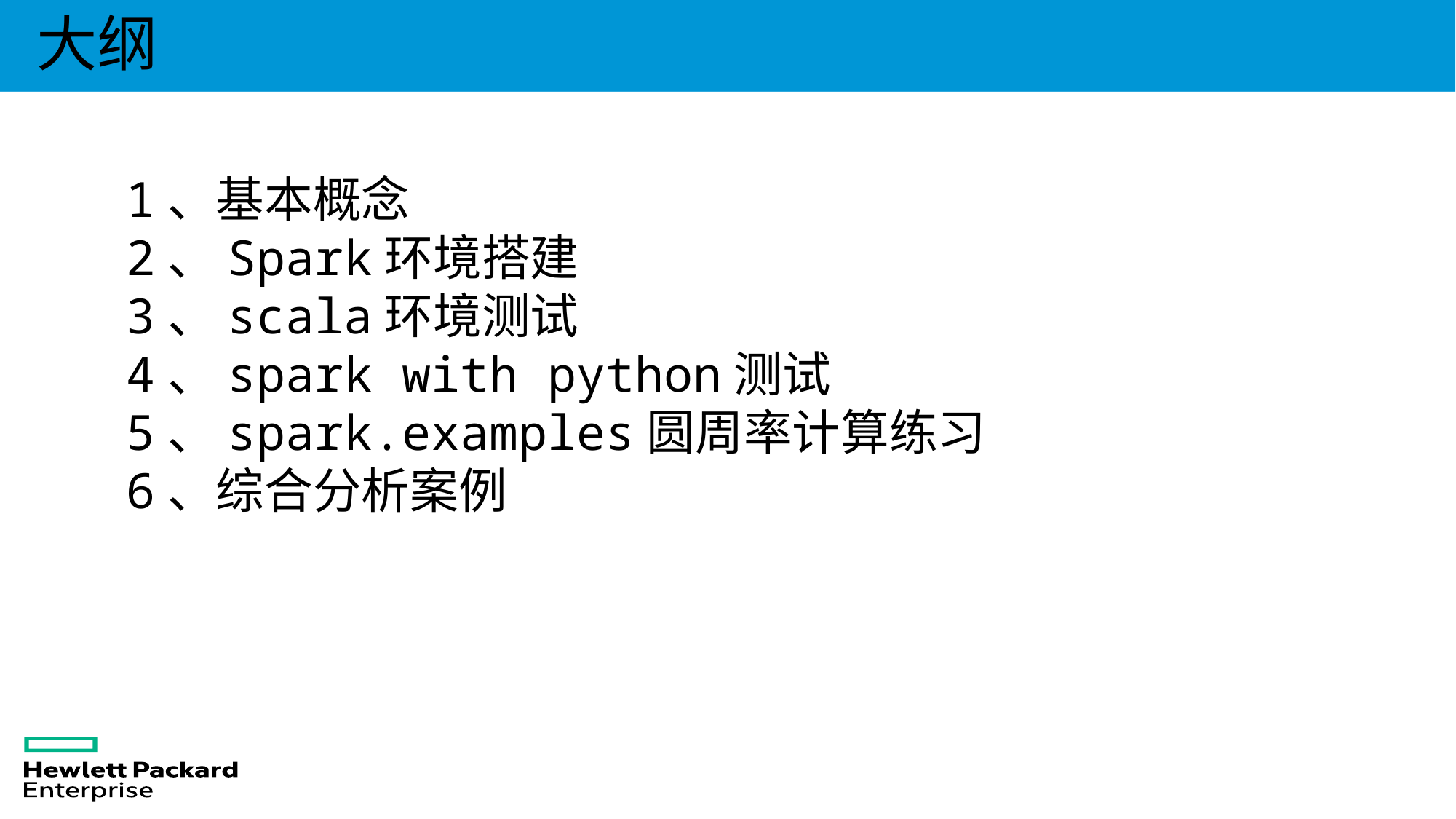

大纲
1、基本概念
2、Spark环境搭建
3、scala环境测试
4、spark with python测试
5、spark.examples圆周率计算练习
6、综合分析案例